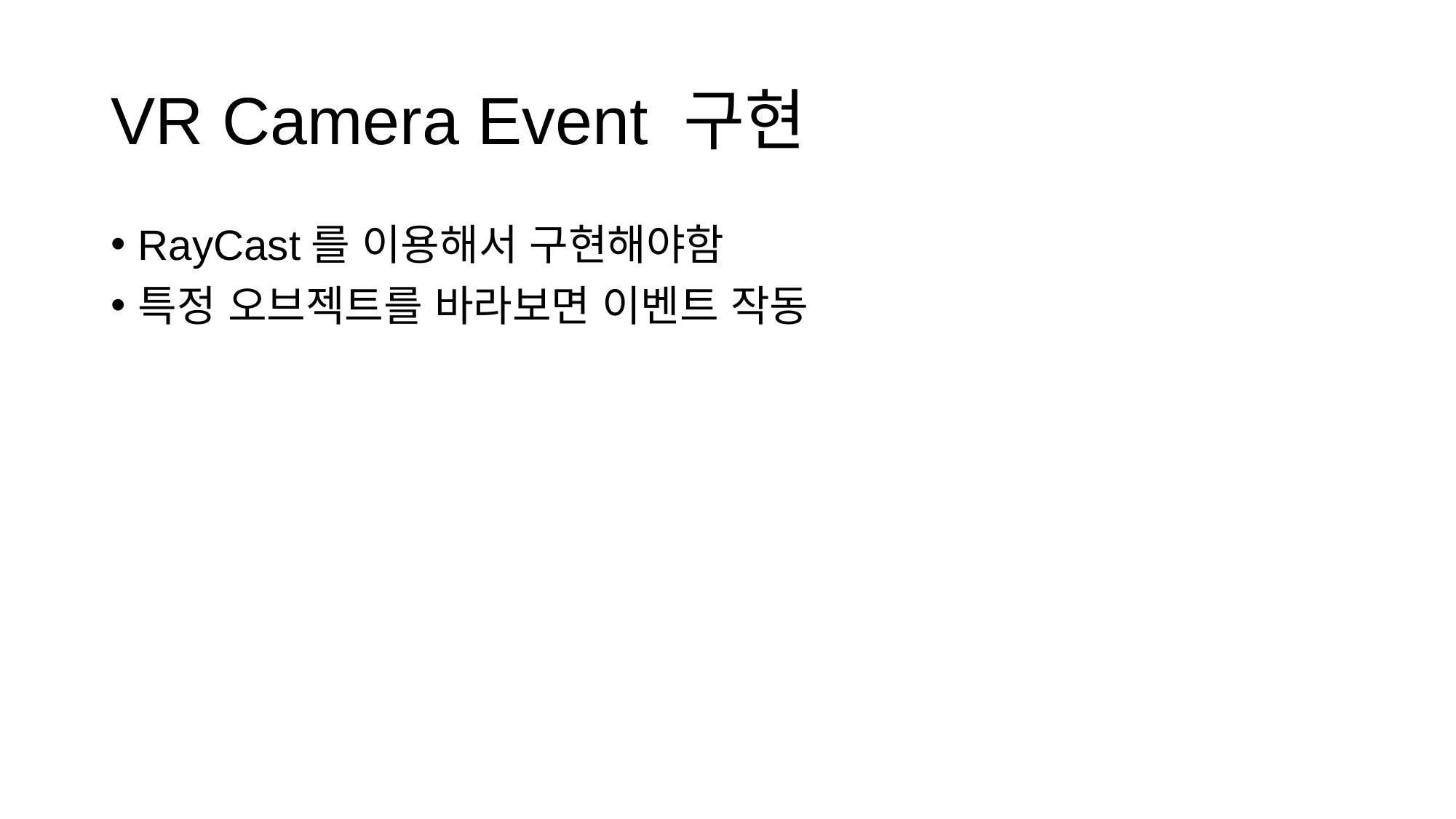

# VR Camera Event 구현
RayCast를 이용해서 구현해야함
특정 오브젝트를 바라보면 이벤트 작동